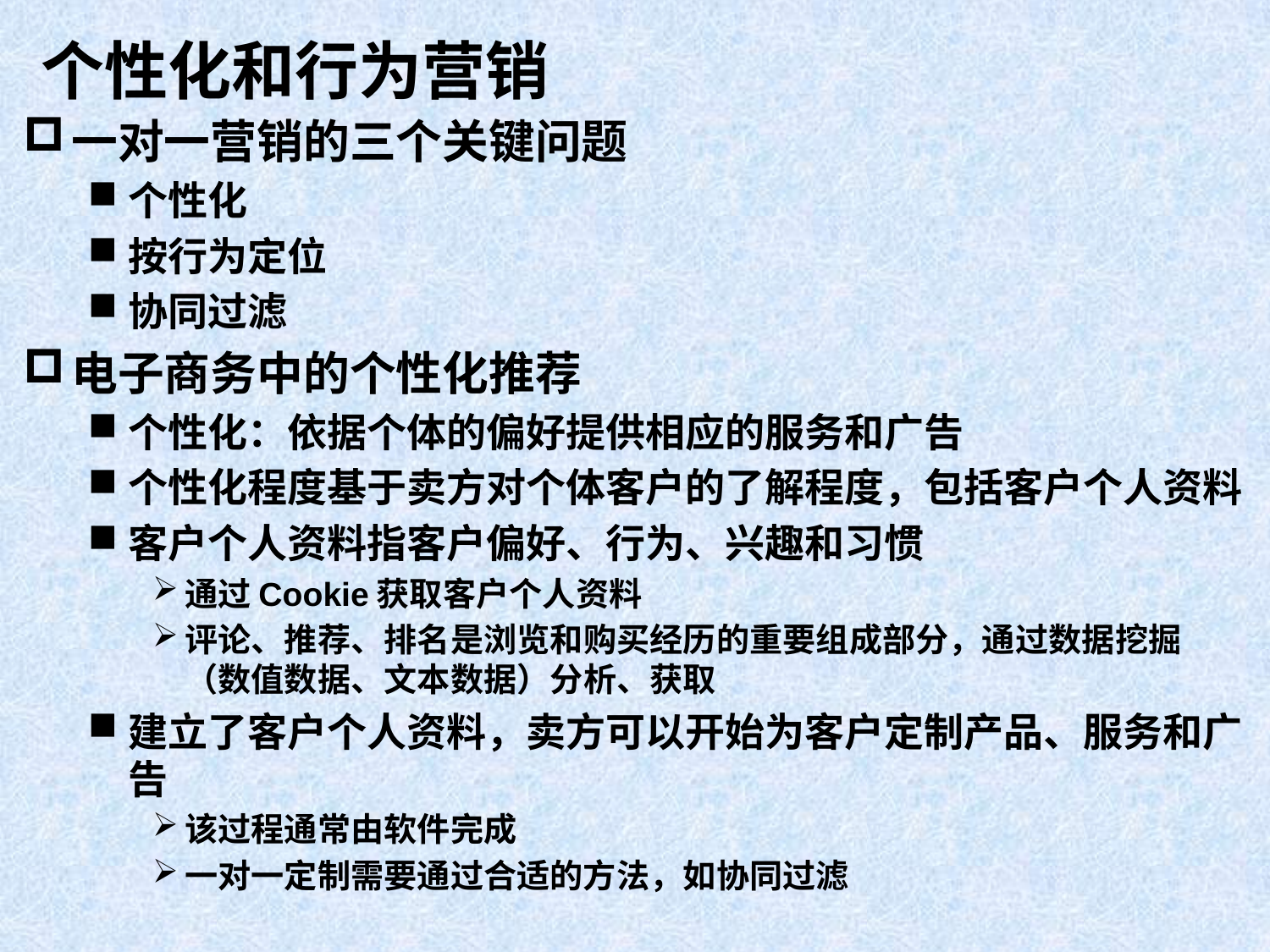

# 个性化和行为营销
一对一营销的三个关键问题
个性化
按行为定位
协同过滤
电子商务中的个性化推荐
个性化：依据个体的偏好提供相应的服务和广告
个性化程度基于卖方对个体客户的了解程度，包括客户个人资料
客户个人资料指客户偏好、行为、兴趣和习惯
通过Cookie获取客户个人资料
评论、推荐、排名是浏览和购买经历的重要组成部分，通过数据挖掘（数值数据、文本数据）分析、获取
建立了客户个人资料，卖方可以开始为客户定制产品、服务和广告
该过程通常由软件完成
一对一定制需要通过合适的方法，如协同过滤